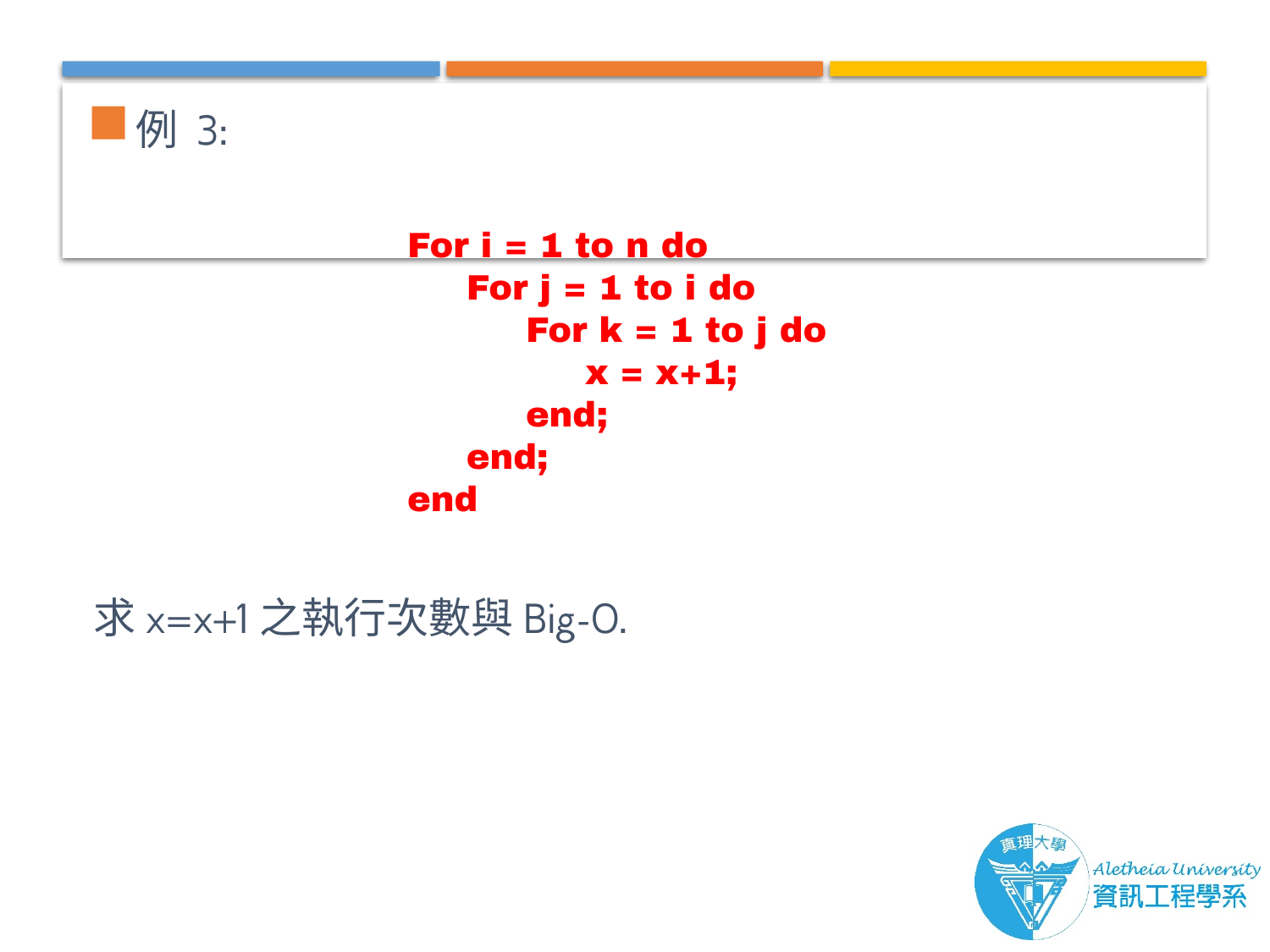

例 3:

求x=x+1之執行次數與Big-O.

For i = 1 to n do
     For j = 1 to i do
          For k = 1 to j do
               x = x+1;
          end;
     end;
end